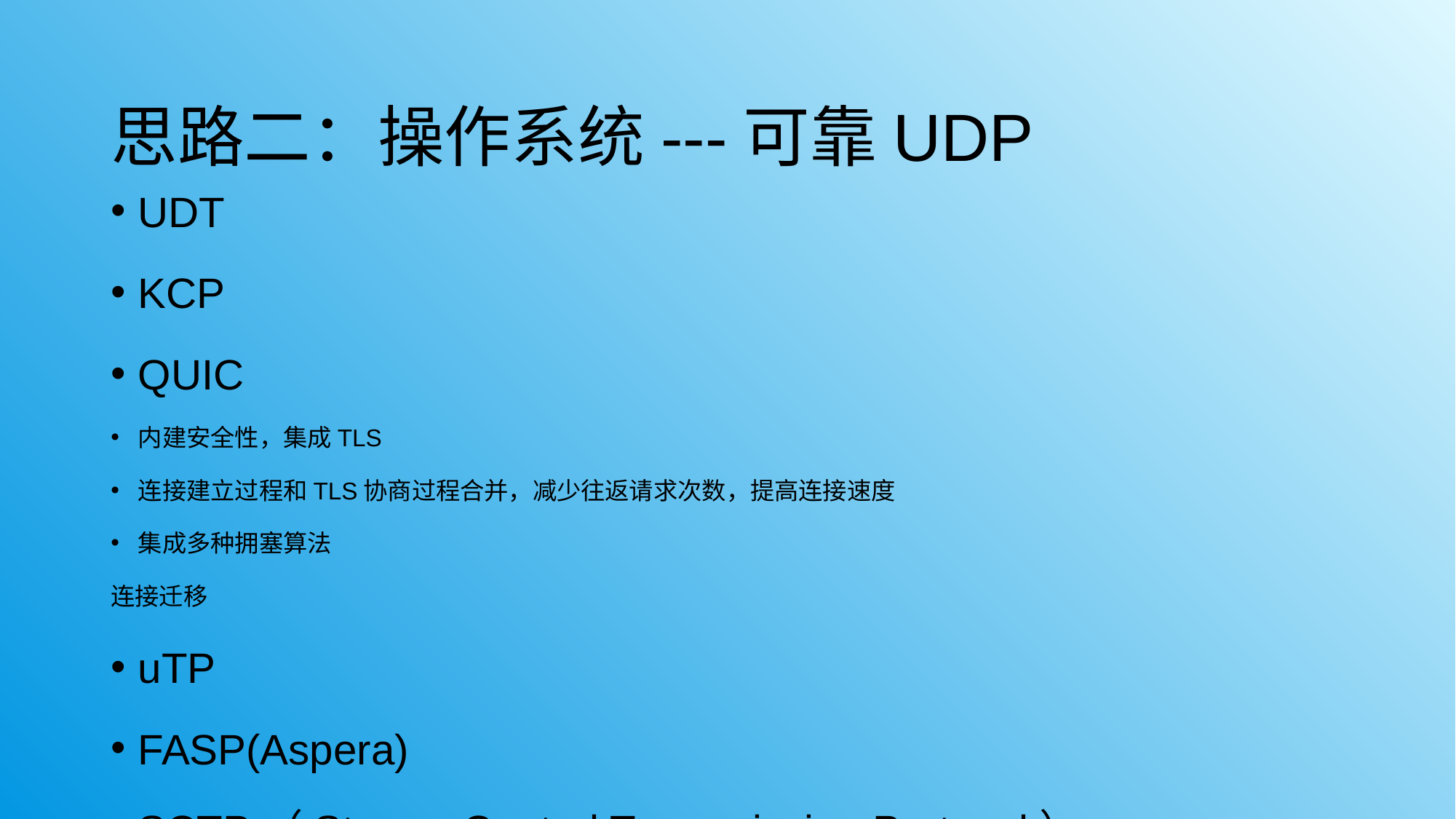

# 思路二：操作系统---可靠UDP
UDT
KCP
QUIC
内建安全性，集成TLS
连接建立过程和TLS协商过程合并，减少往返请求次数，提高连接速度
集成多种拥塞算法
连接迁移
uTP
FASP(Aspera)
SCTP（Stream Control Transmission Protocol）